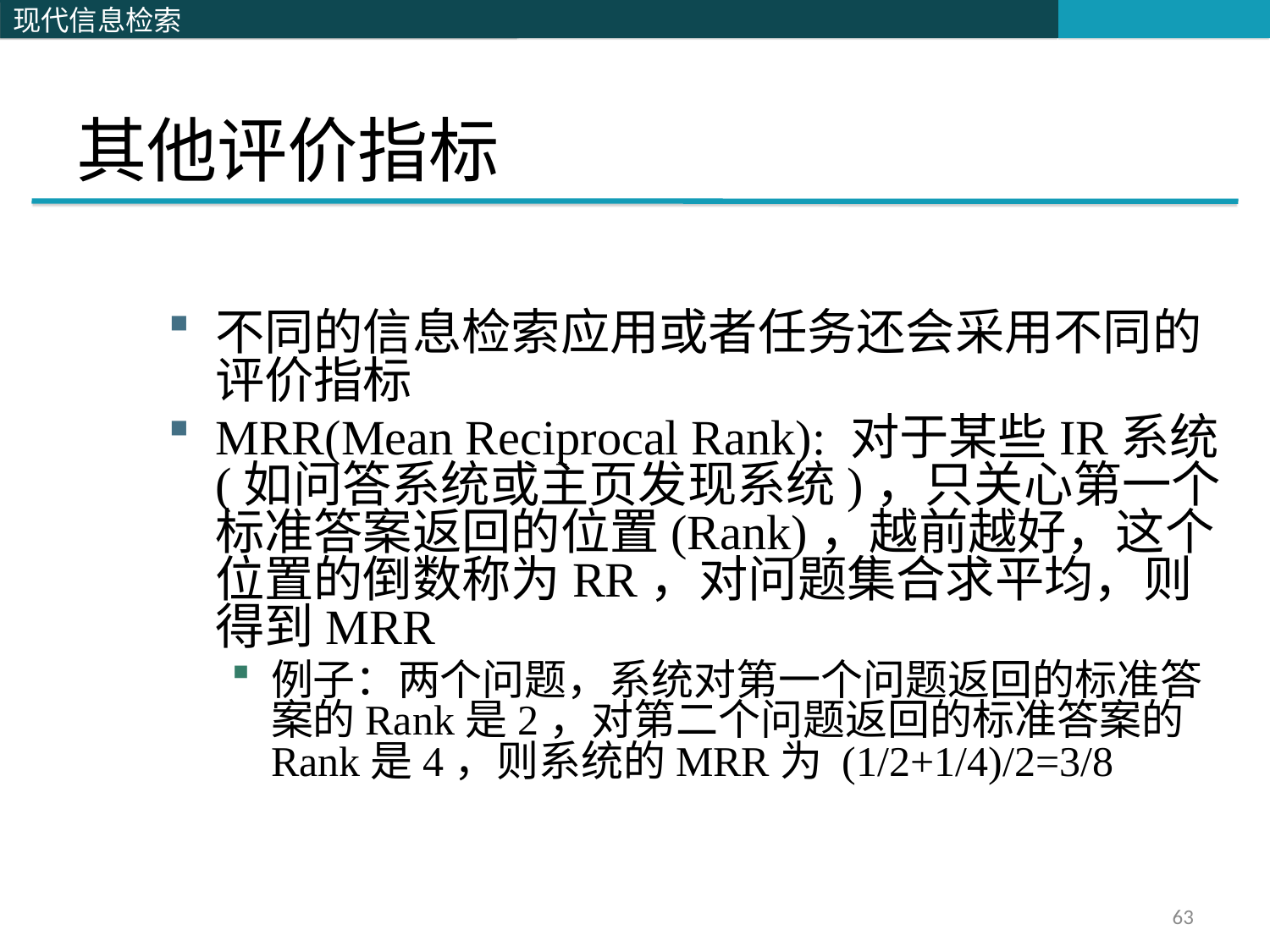

# 其他评价指标
不同的信息检索应用或者任务还会采用不同的评价指标
MRR(Mean Reciprocal Rank): 对于某些IR系统(如问答系统或主页发现系统)，只关心第一个标准答案返回的位置(Rank)，越前越好，这个位置的倒数称为RR，对问题集合求平均，则得到MRR
例子：两个问题，系统对第一个问题返回的标准答案的Rank是2，对第二个问题返回的标准答案的Rank是4，则系统的MRR为 (1/2+1/4)/2=3/8

63